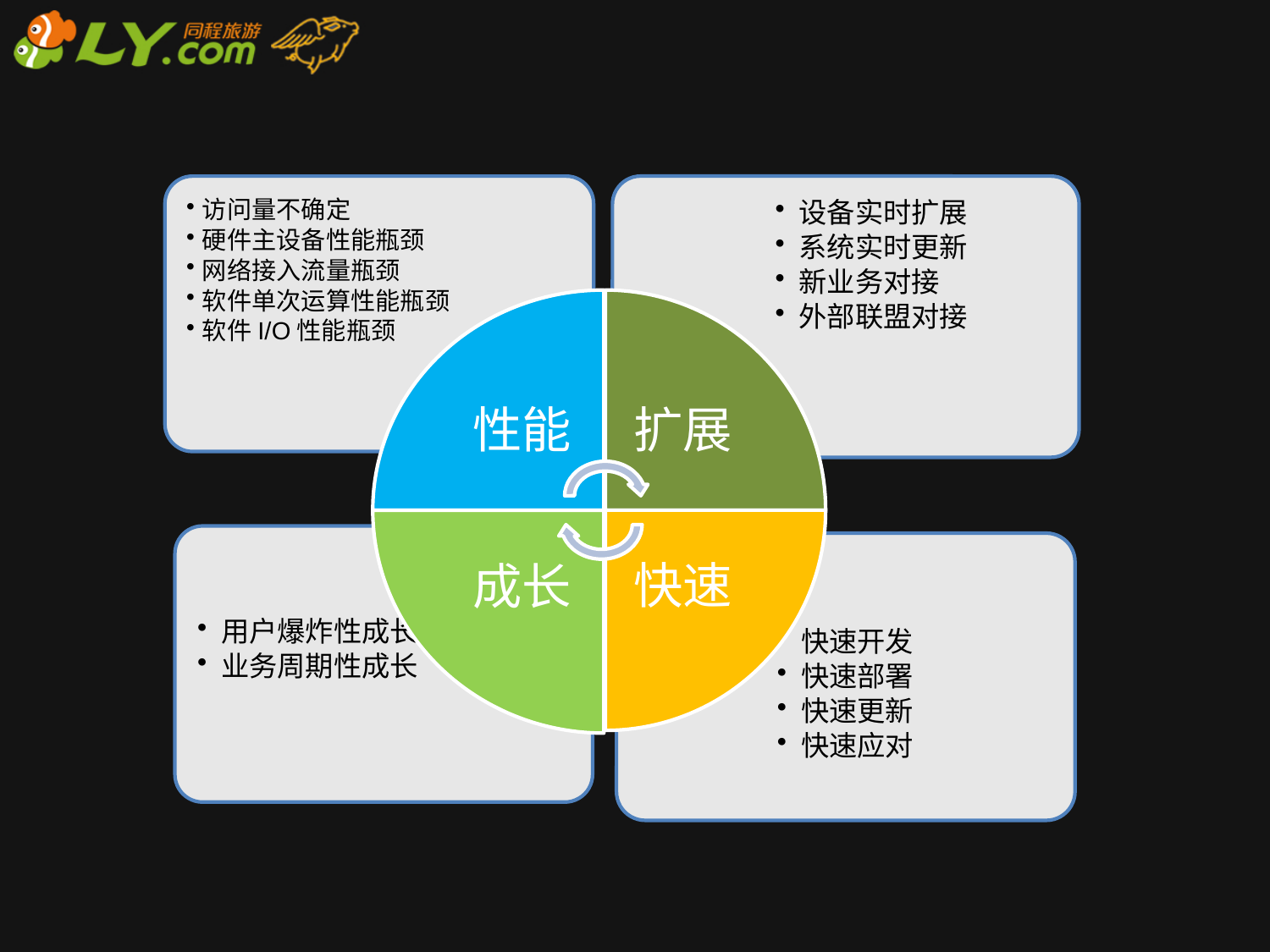

快速开发
快速部署
快速更新
快速应对
用户爆炸性成长
业务周期性成长
设备实时扩展
系统实时更新
新业务对接
外部联盟对接
访问量不确定
硬件主设备性能瓶颈
网络接入流量瓶颈
软件单次运算性能瓶颈
软件I/O性能瓶颈
性能
扩展
快速
成长